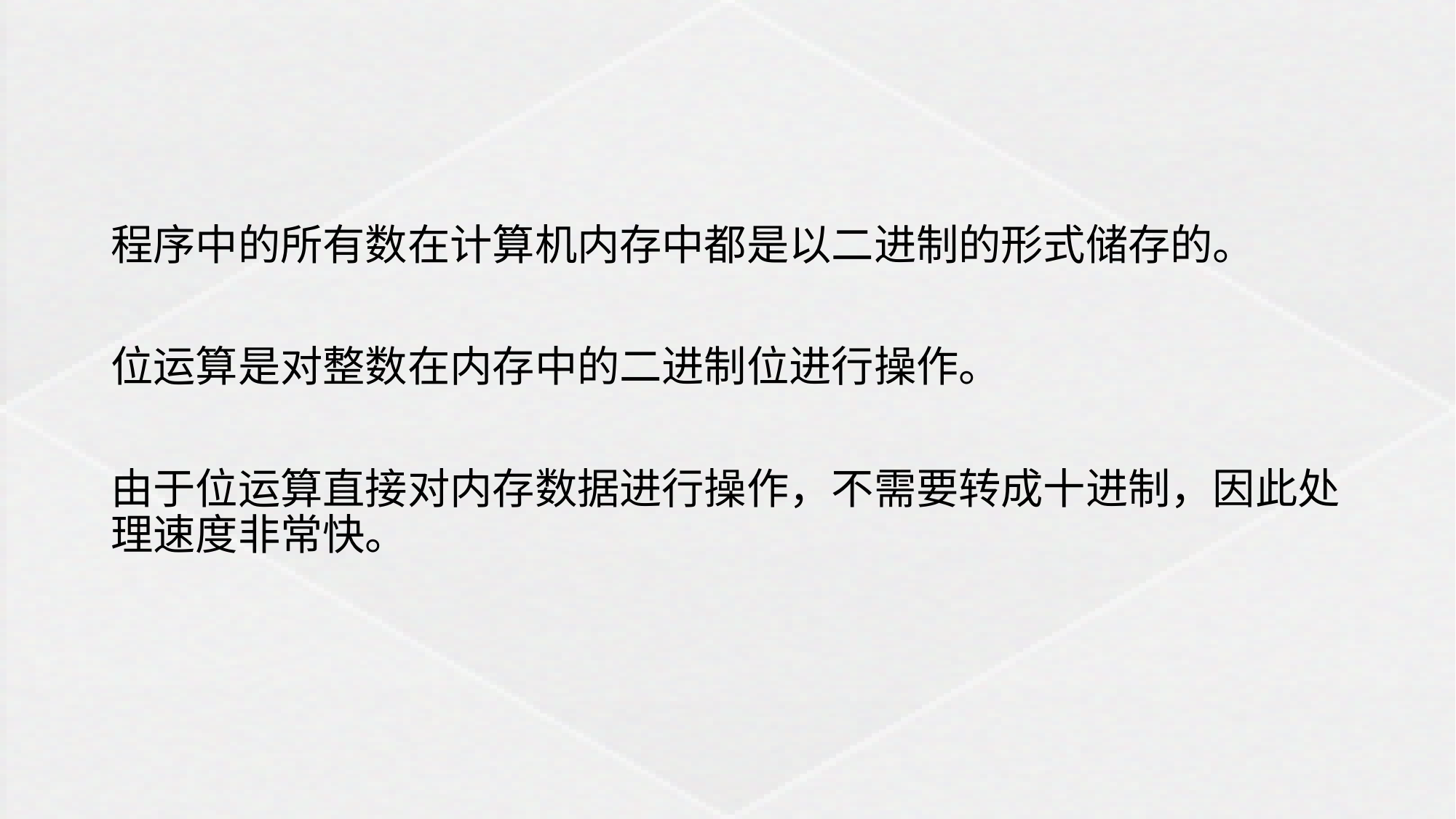

#
程序中的所有数在计算机内存中都是以二进制的形式储存的。

位运算是对整数在内存中的二进制位进行操作。

由于位运算直接对内存数据进行操作，不需要转成十进制，因此处理速度非常快。